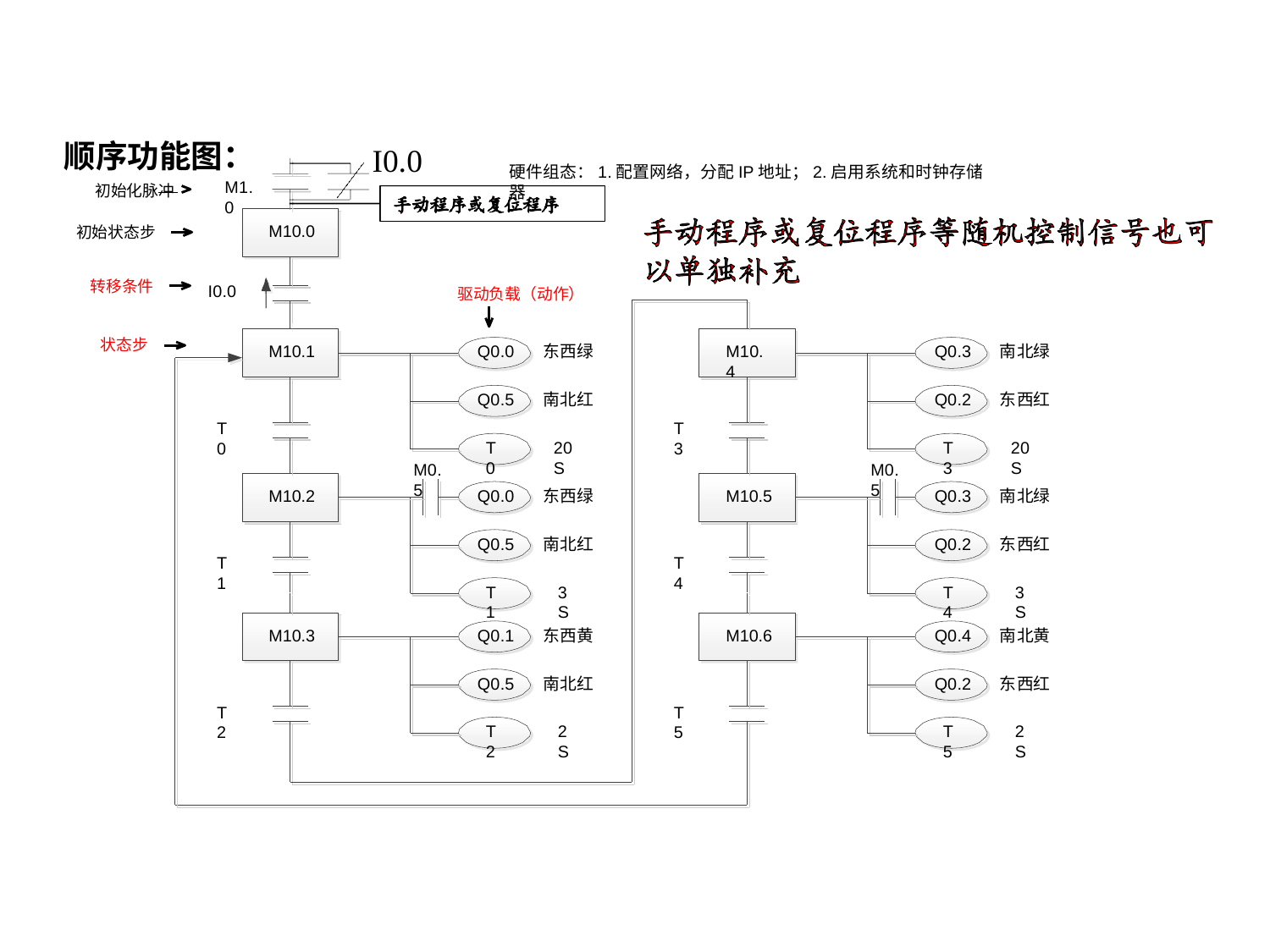

# 顺序功能图：
I0.0

硬件组态：1.配置网络，分配IP地址；2.启用系统和时钟存储器
M1.0
初始化脉冲

M10.0
初始状态步

转移条件

I0.0

驱动负载（动作）

状态步

M10.1
Q0.0	东西绿
M10.4
Q0.3	南北绿

Q0.5	南北红
Q0.2	东西红

T0
T3

T0
20S
T3
20S

M0.5
M0.5

M10.2
Q0.0	东西绿
M10.5
Q0.3	南北绿

Q0.5	南北红
Q0.2	东西红

T1
T4

T1
3S
T4
3S

M10.3
Q0.1	东西黄
M10.6
Q0.4	南北黄

Q0.5	南北红
Q0.2	东西红

T2
T5

T2
2S
T5
2S